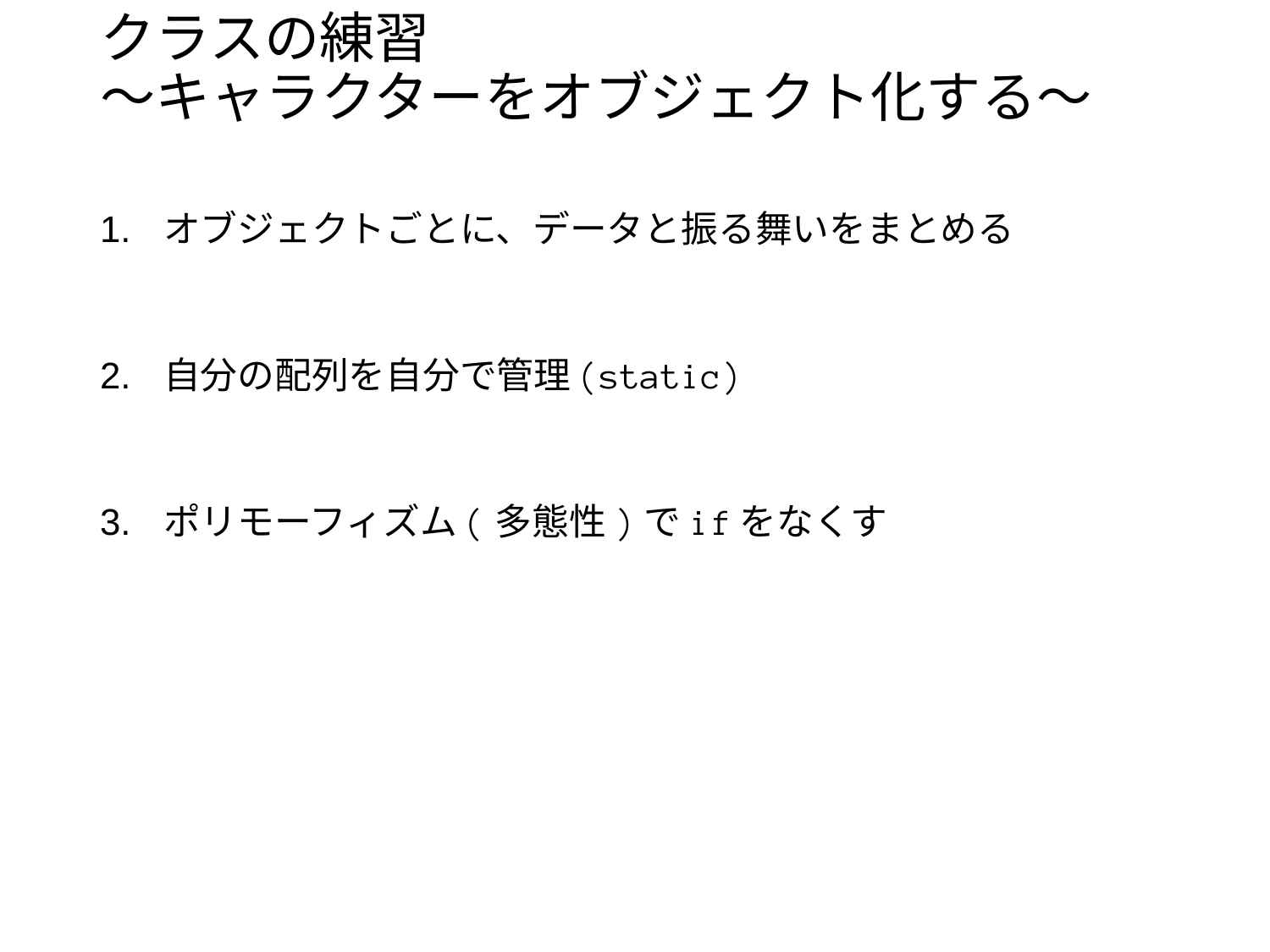

# クラスの練習 ～キャラクターをオブジェクト化する～
オブジェクトごとに、データと振る舞いをまとめる
自分の配列を自分で管理(static)
ポリモーフィズム(多態性)でifをなくす